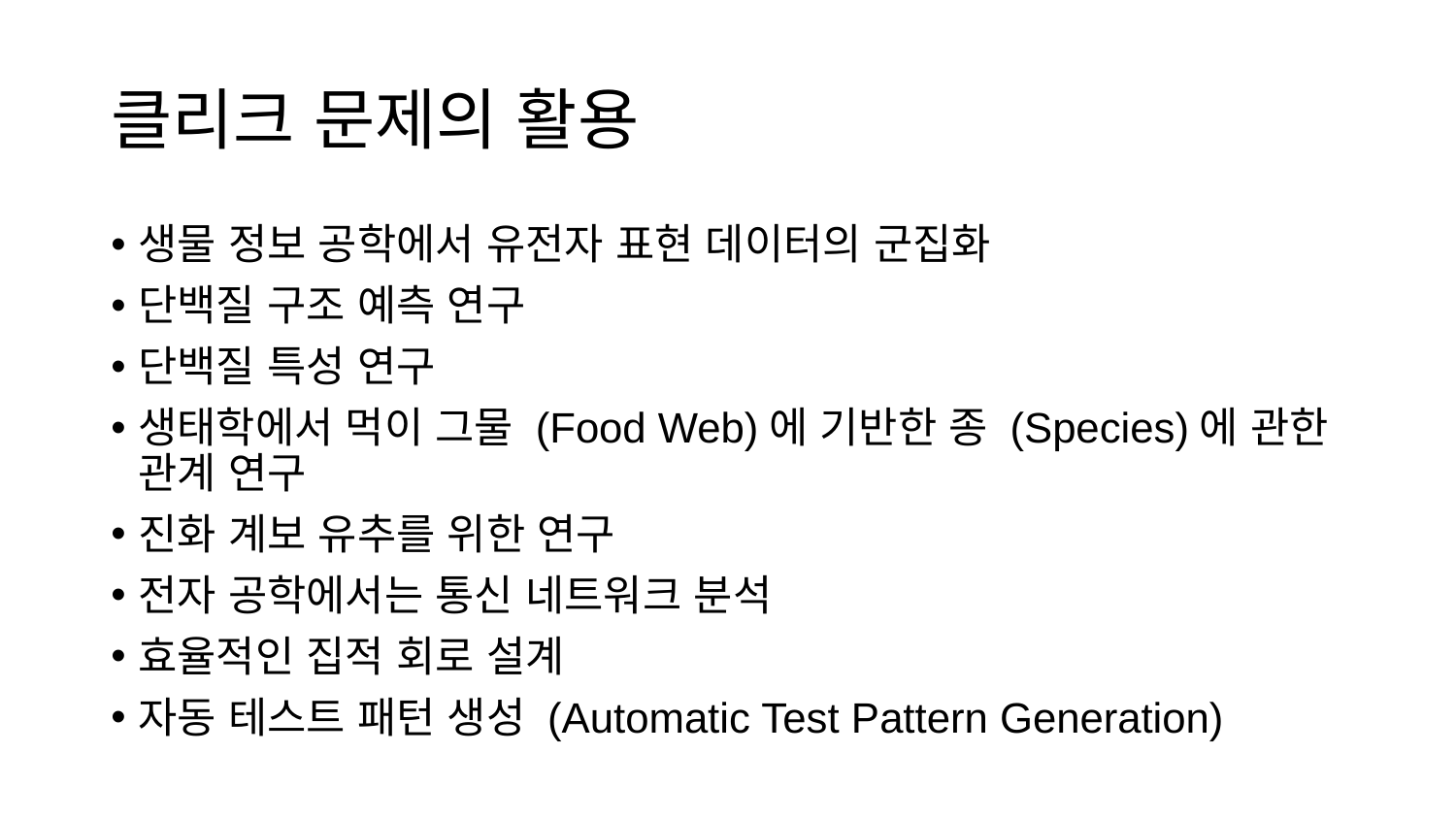

# 클리크 문제의 활용
생물 정보 공학에서 유전자 표현 데이터의 군집화
단백질 구조 예측 연구
단백질 특성 연구
생태학에서 먹이 그물 (Food Web)에 기반한 종 (Species)에 관한 관계 연구
진화 계보 유추를 위한 연구
전자 공학에서는 통신 네트워크 분석
효율적인 집적 회로 설계
자동 테스트 패턴 생성 (Automatic Test Pattern Generation)